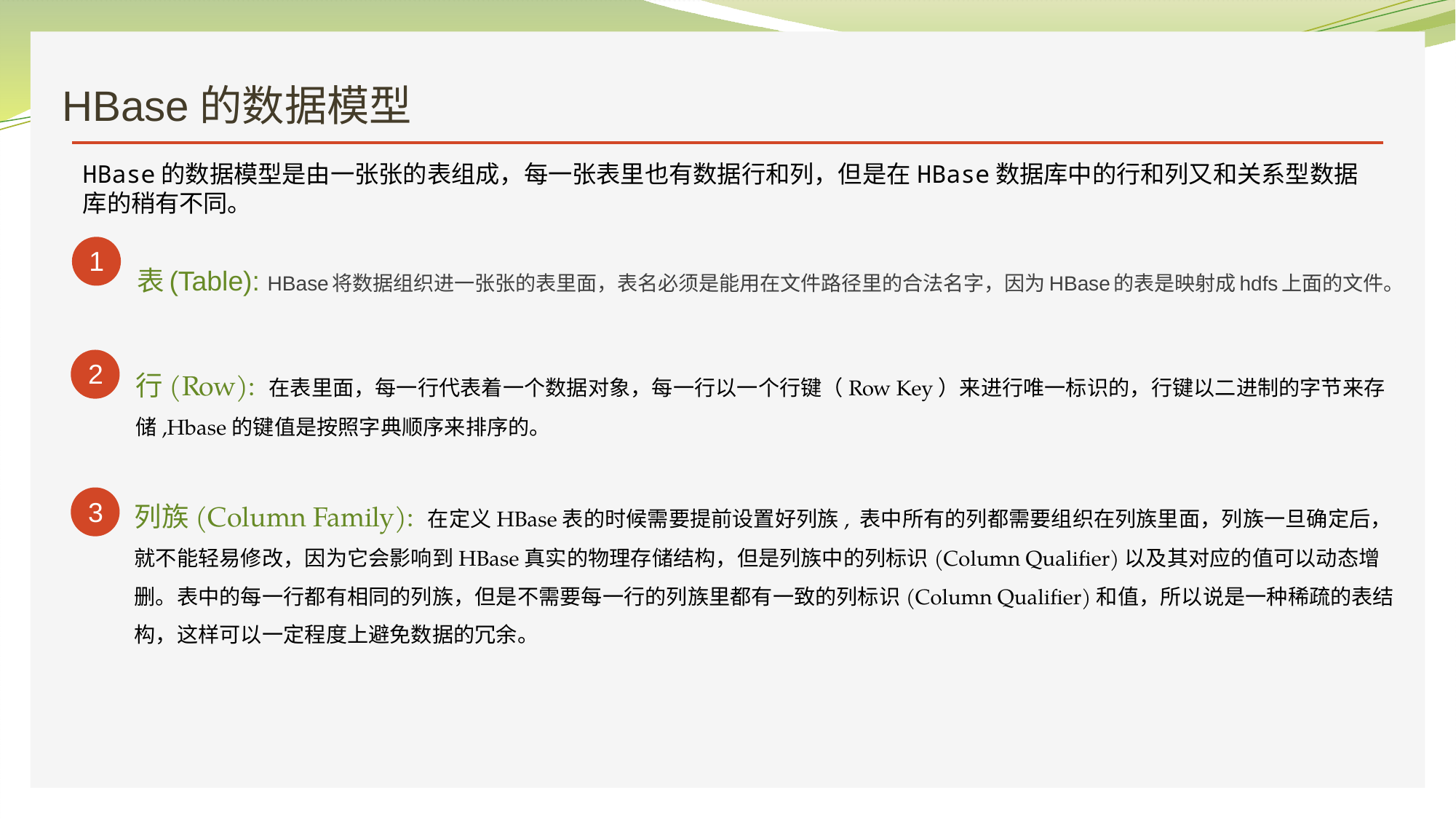

# HBase的数据模型
HBase的数据模型是由一张张的表组成，每一张表里也有数据行和列，但是在HBase数据库中的行和列又和关系型数据库的稍有不同。

1
表(Table): HBase将数据组织进一张张的表里面，表名必须是能用在文件路径里的合法名字，因为HBase的表是映射成hdfs上面的文件。
行(Row): 在表里面，每一行代表着一个数据对象，每一行以一个行键（Row Key）来进行唯一标识的，行键以二进制的字节来存储,Hbase的键值是按照字典顺序来排序的。

2
列族(Column Family): 在定义HBase表的时候需要提前设置好列族, 表中所有的列都需要组织在列族里面，列族一旦确定后，就不能轻易修改，因为它会影响到HBase真实的物理存储结构，但是列族中的列标识(Column Qualifier)以及其对应的值可以动态增删。表中的每一行都有相同的列族，但是不需要每一行的列族里都有一致的列标识(Column Qualifier)和值，所以说是一种稀疏的表结构，这样可以一定程度上避免数据的冗余。

3